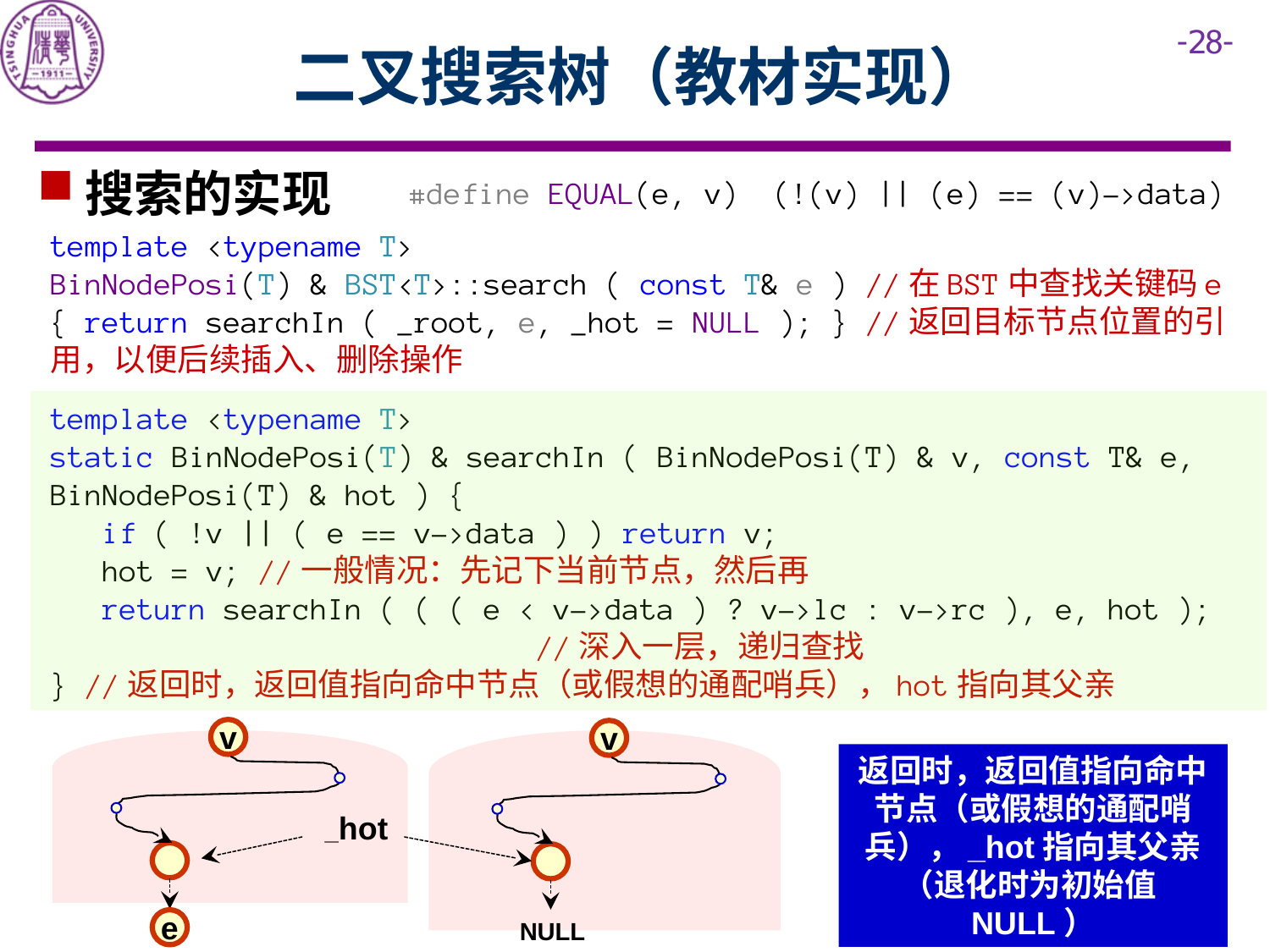

# 二叉搜索树（教材实现）
搜索的实现
#define EQUAL(e, v)  (!(v) || (e) == (v)->data)
template <typename T>
BinNodePosi(T) & BST<T>::search ( const T& e ) //在BST中查找关键码e
{ return searchIn ( _root, e, _hot = NULL ); } //返回目标节点位置的引用，以便后续插入、删除操作

template <typename T>
static BinNodePosi(T) & searchIn ( BinNodePosi(T) & v, const T& e, BinNodePosi(T) & hot ) {
   if ( !v || ( e == v->data ) ) return v;
   hot = v; //一般情况：先记下当前节点，然后再
   return searchIn ( ( ( e < v->data ) ? v->lc : v->rc ), e, hot );
                            //深入一层，递归查找
} //返回时，返回值指向命中节点（或假想的通配哨兵），hot指向其父亲

v
v

返回时，返回值指向命中节点（或假想的通配哨兵），_hot指向其父亲（退化时为初始值NULL）

_hot

e
NULL